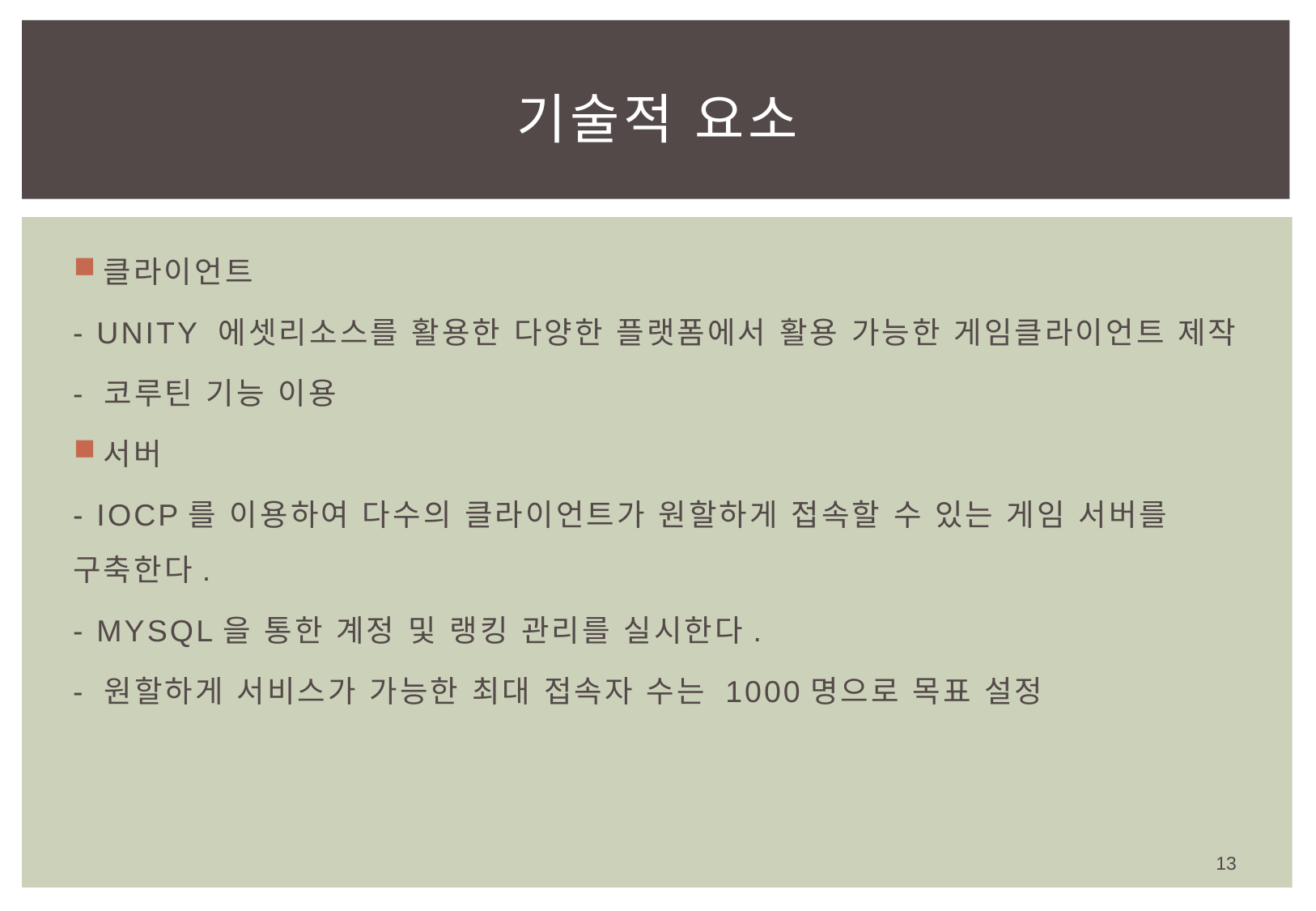

# 기술적 요소
클라이언트
- UNITY 에셋리소스를 활용한 다양한 플랫폼에서 활용 가능한 게임클라이언트 제작
- 코루틴 기능 이용
서버
- IOCP를 이용하여 다수의 클라이언트가 원할하게 접속할 수 있는 게임 서버를 구축한다.
- MYSQL을 통한 계정 및 랭킹 관리를 실시한다.
- 원할하게 서비스가 가능한 최대 접속자 수는 1000명으로 목표 설정

13